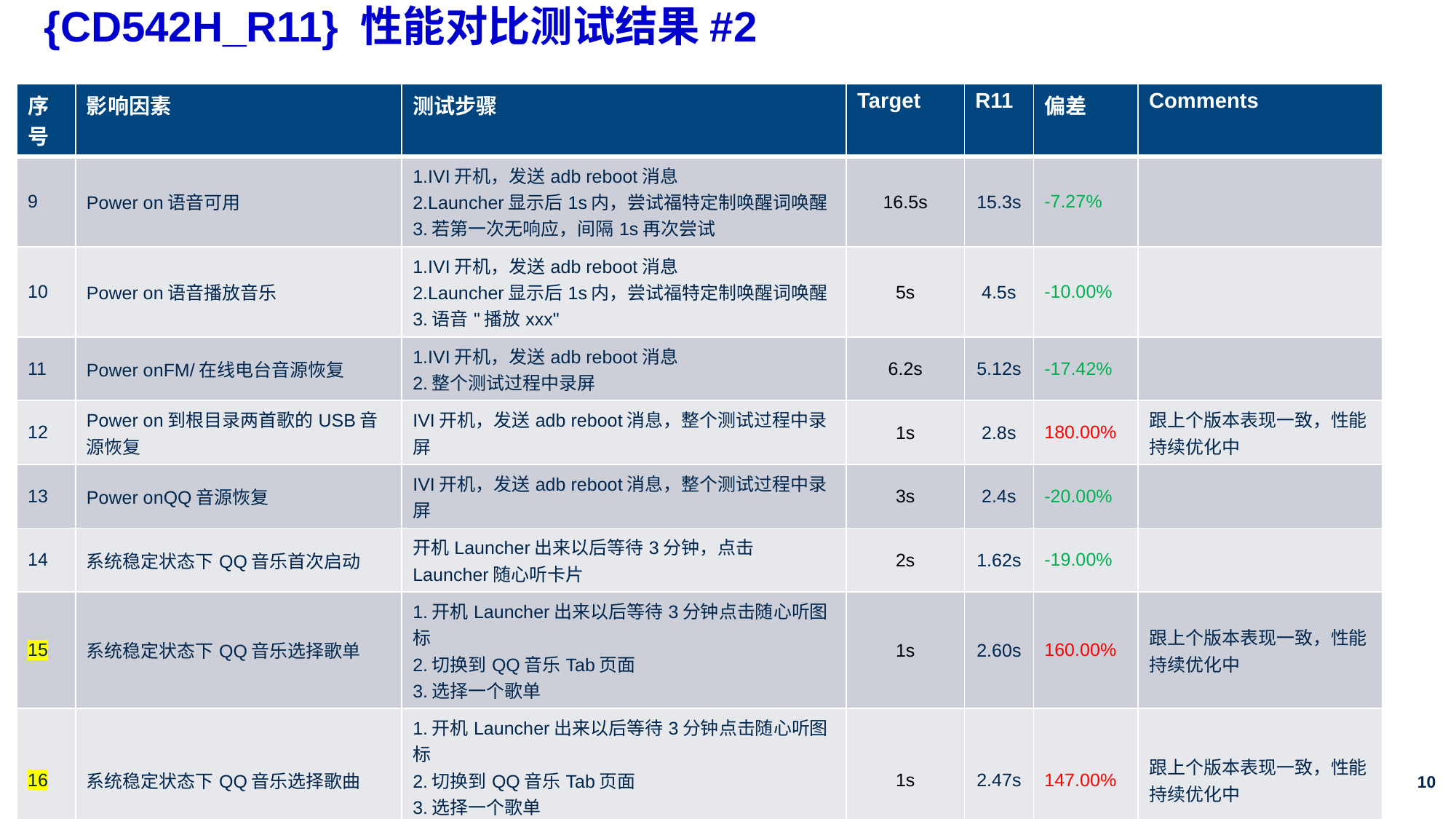

{CD542H_R11} 性能对比测试结果#2
| 序号 | 影响因素 | 测试步骤 | Target | R11 | 偏差 | Comments |
| --- | --- | --- | --- | --- | --- | --- |
| 9 | Power on语音可用 | 1.IVI开机，发送adb reboot消息 2.Launcher显示后1s内，尝试福特定制唤醒词唤醒 3.若第一次无响应，间隔1s再次尝试 | 16.5s | 15.3s | -7.27% |  |
| 10 | Power on语音播放音乐 | 1.IVI开机，发送adb reboot消息 2.Launcher显示后1s内，尝试福特定制唤醒词唤醒 3.语音"播放xxx" | 5s | 4.5s | -10.00% |  |
| 11 | Power onFM/在线电台音源恢复 | 1.IVI开机，发送adb reboot消息 2.整个测试过程中录屏 | 6.2s | 5.12s | -17.42% |  |
| 12 | Power on到根目录两首歌的USB音源恢复 | IVI开机，发送adb reboot消息，整个测试过程中录屏 | 1s | 2.8s | 180.00% | 跟上个版本表现一致，性能持续优化中 |
| 13 | Power onQQ音源恢复 | IVI开机，发送adb reboot消息，整个测试过程中录屏 | 3s | 2.4s | -20.00% |  |
| 14 | 系统稳定状态下QQ音乐首次启动 | 开机Launcher出来以后等待3分钟，点击Launcher随心听卡片 | 2s | 1.62s | -19.00% |  |
| 15 | 系统稳定状态下QQ音乐选择歌单 | 1.开机Launcher出来以后等待3分钟点击随心听图标 2.切换到QQ音乐Tab页面 3.选择一个歌单 | 1s | 2.60s | 160.00% | 跟上个版本表现一致，性能持续优化中 |
| 16 | 系统稳定状态下QQ音乐选择歌曲 | 1.开机Launcher出来以后等待3分钟点击随心听图标 2.切换到QQ音乐Tab页面 3.选择一个歌单 4.选择一首歌 | 1s | 2.47s | 147.00% | 跟上个版本表现一致，性能持续优化中 |
| 17 | 系统稳定状态下USB音乐首次启动 | 开机Launcher出来以后等待3分钟，点击U盘音乐按钮 | 1.5s | 1.51s | 0.67% |  |